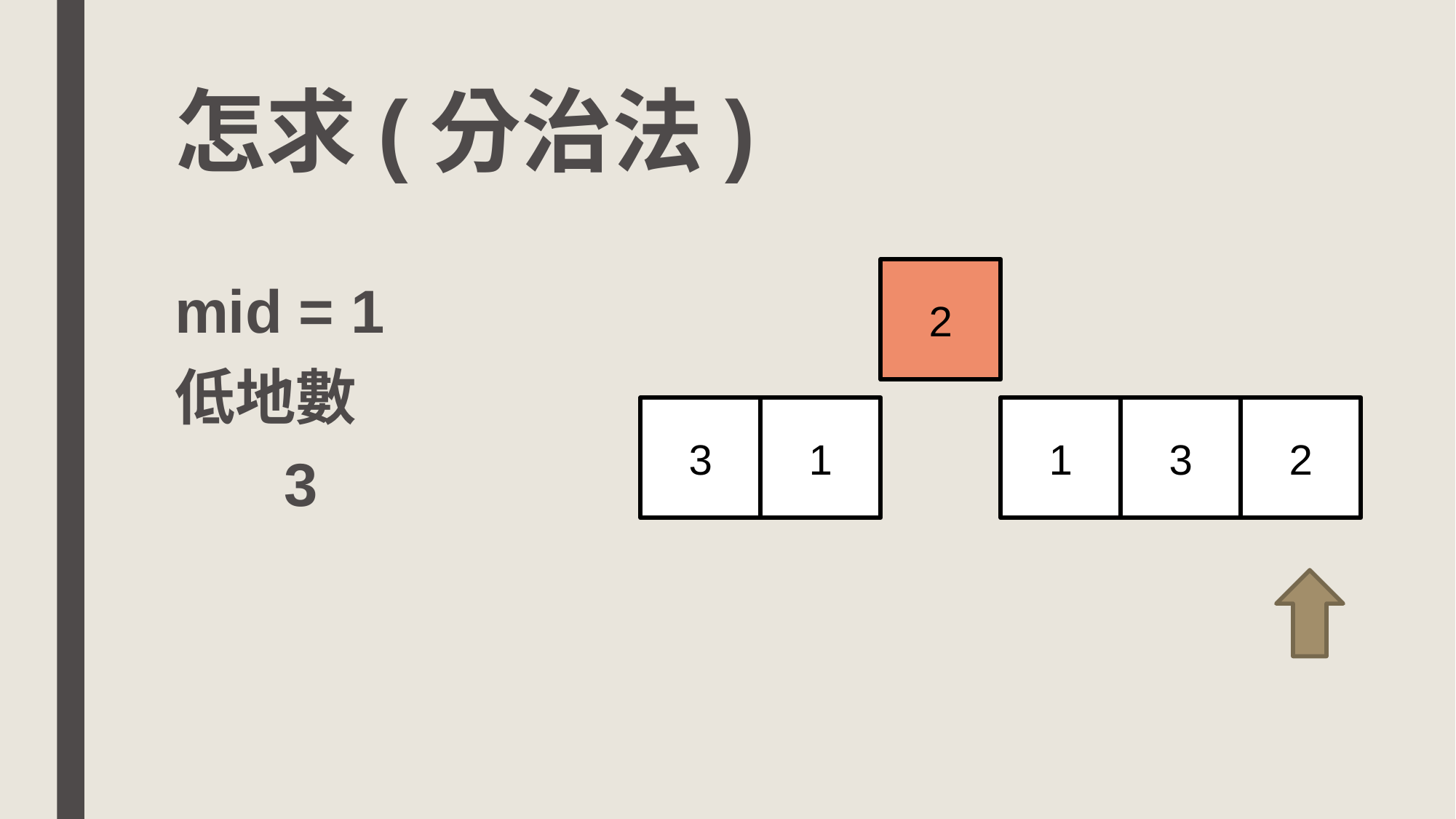

# 怎求(分治法)
2
mid = 1
低地數
	3
3
1
1
3
2